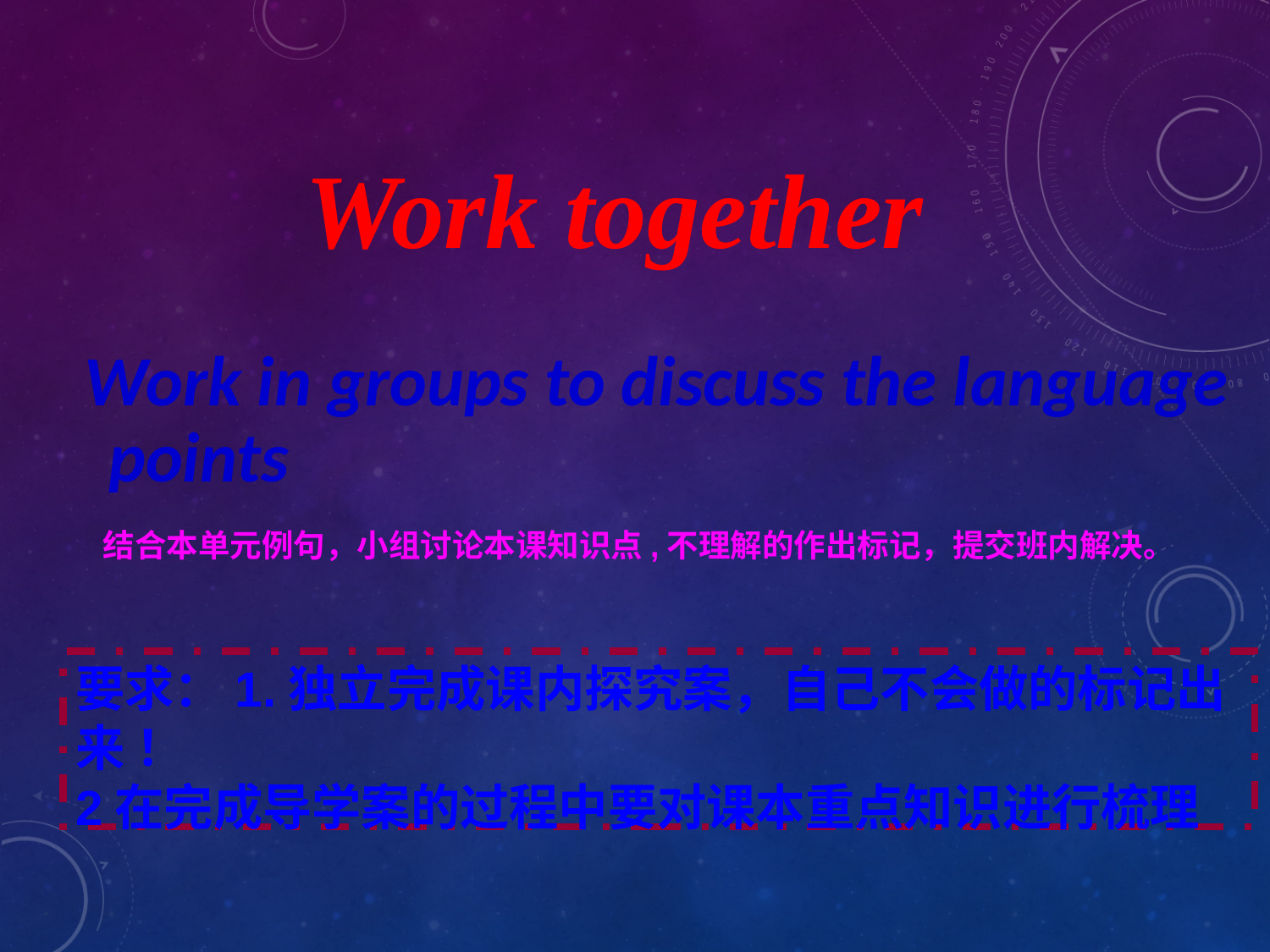

Work together
 Work in groups to discuss the language points
  结合本单元例句，小组讨论本课知识点,不理解的作出标记，提交班内解决。
要求：1.独立完成课内探究案，自己不会做的标记出来 ！
2在完成导学案的过程中要对课本重点知识进行梳理